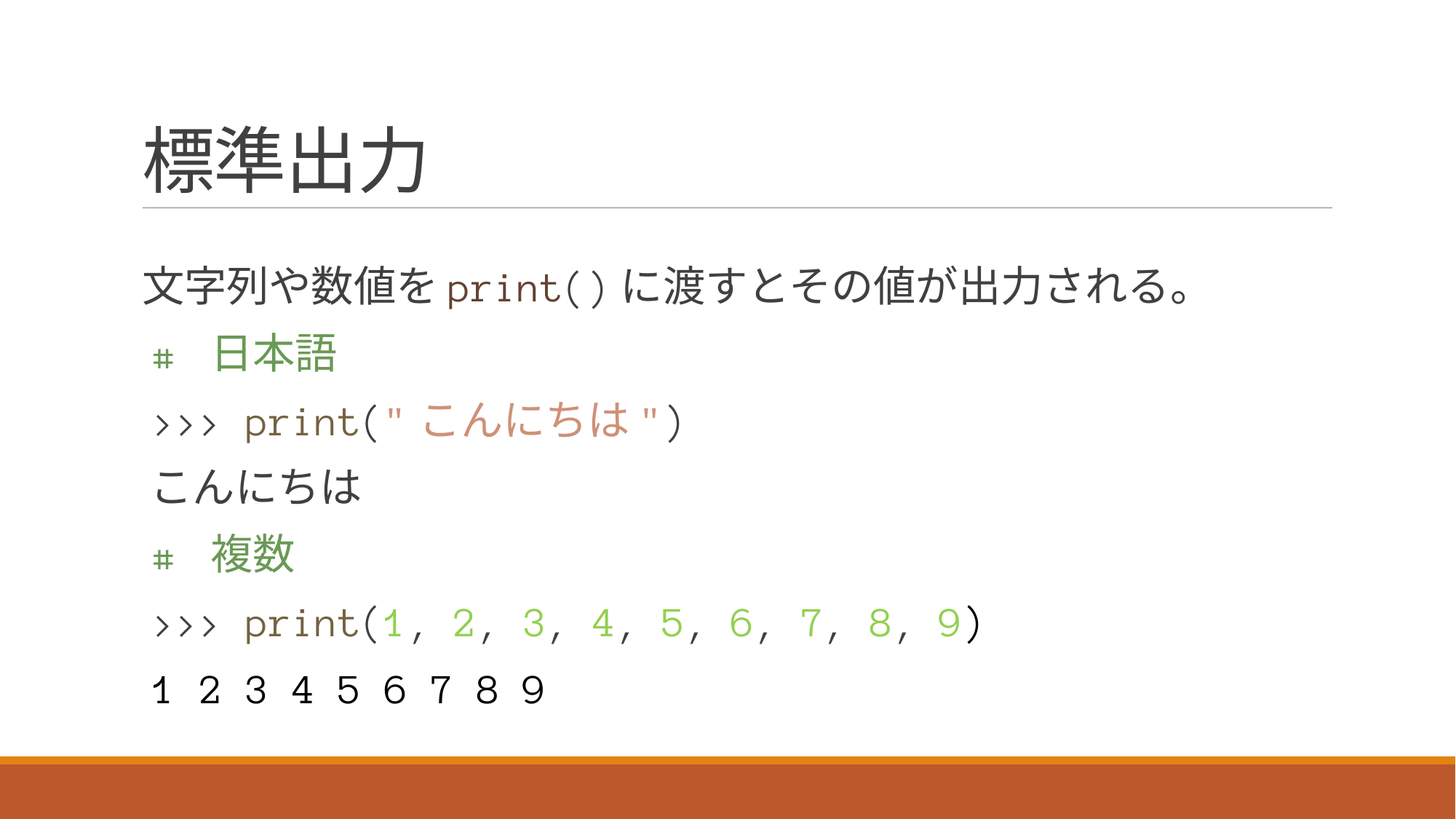

# 標準出力

文字列や数値をprint()に渡すとその値が出力される。
 # 日本語
 >>> print("こんにちは")
 こんにちは
 # 複数
 >>> print(1, 2, 3, 4, 5, 6, 7, 8, 9)
 1 2 3 4 5 6 7 8 9